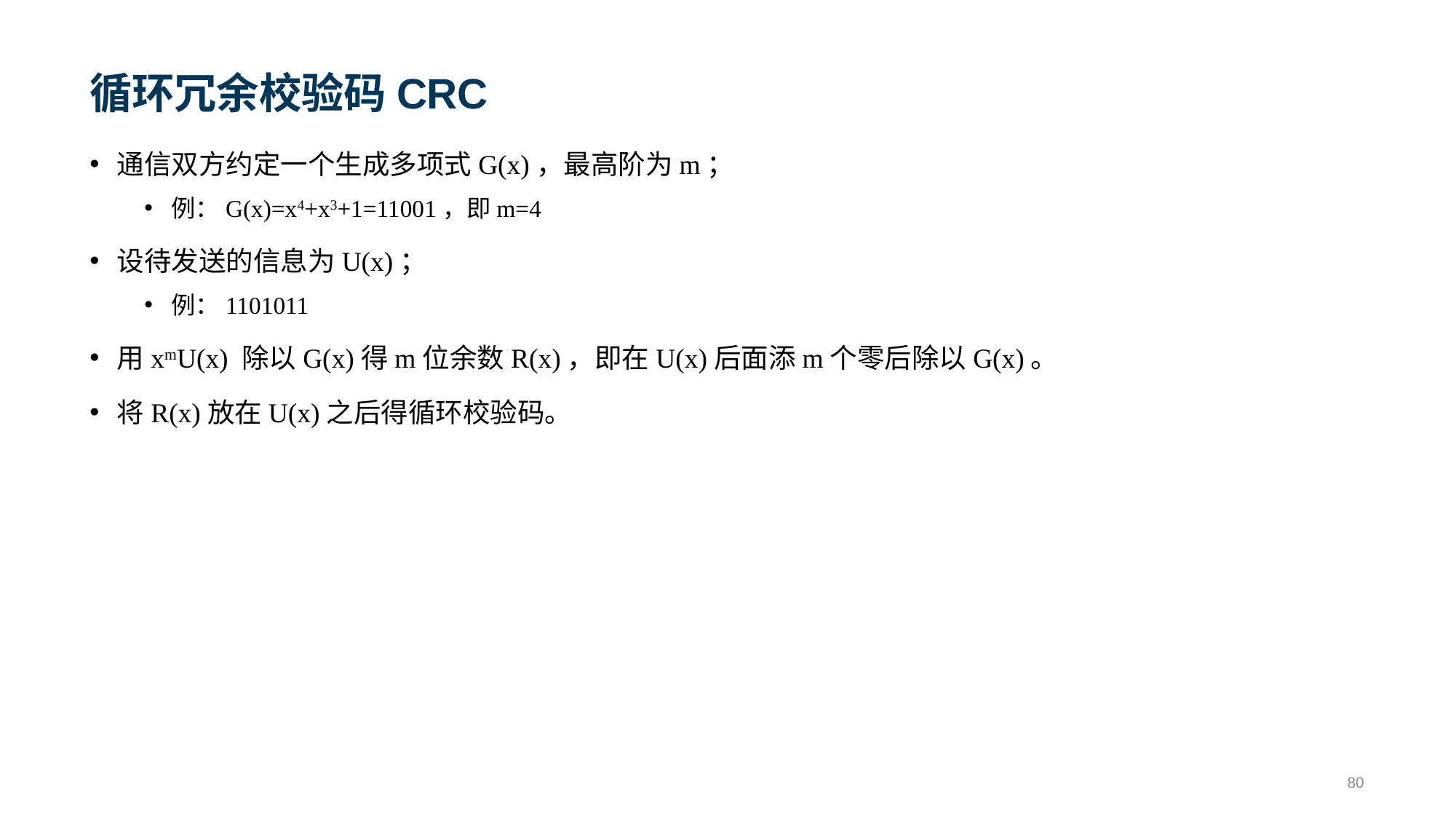

# 循环冗余校验码CRC
通信双方约定一个生成多项式G(x)，最高阶为m；
例：G(x)=x4+x3+1=11001，即m=4
设待发送的信息为U(x)；
例：1101011
用xmU(x) 除以G(x)得m位余数R(x)，即在U(x)后面添m个零后除以G(x)。
将R(x)放在U(x)之后得循环校验码。
80